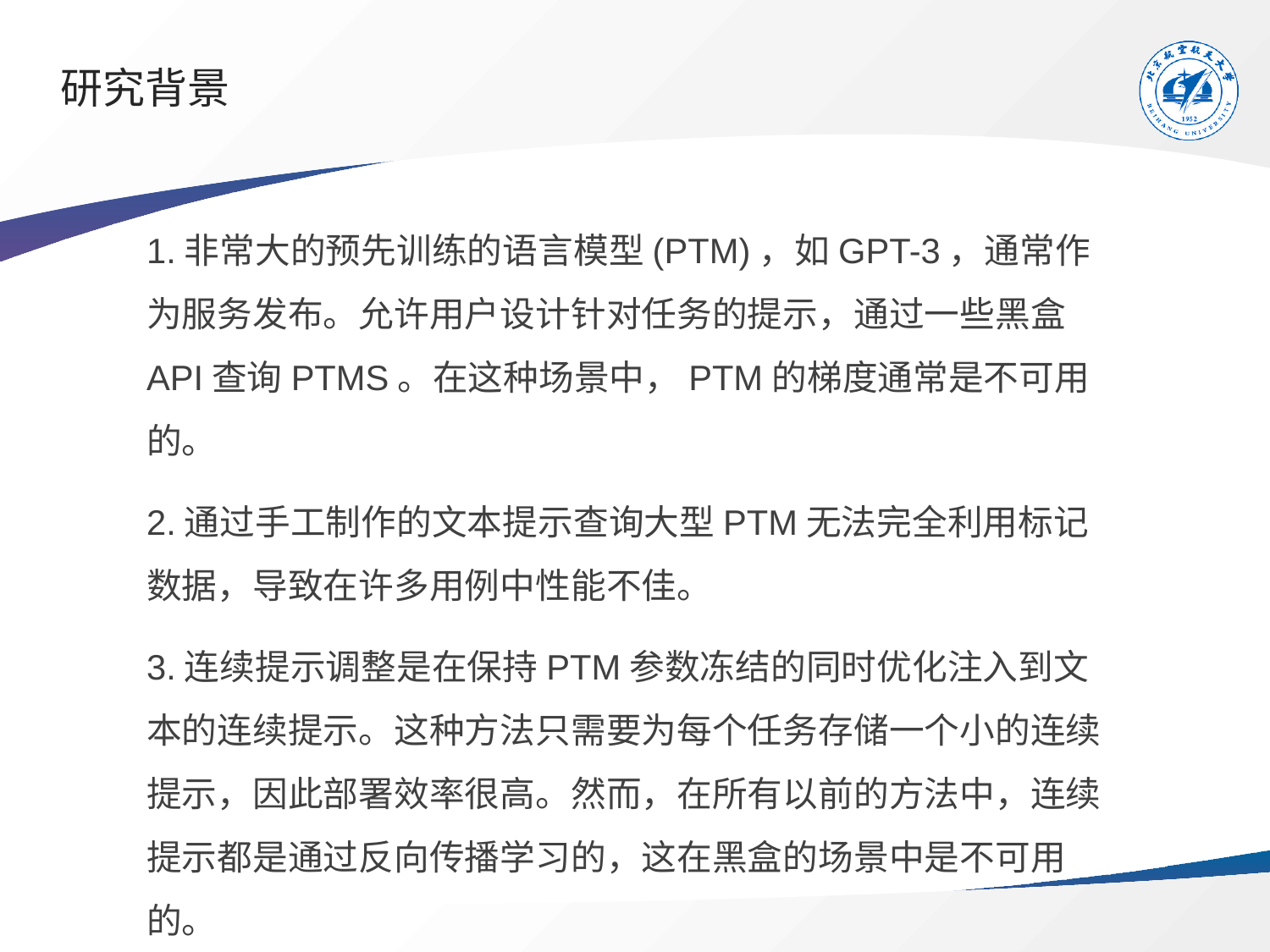

# 研究背景
1.非常大的预先训练的语言模型(PTM)，如GPT-3，通常作为服务发布。允许用户设计针对任务的提示，通过一些黑盒API查询PTMS。在这种场景中，PTM的梯度通常是不可用的。
2.通过手工制作的文本提示查询大型PTM无法完全利用标记数据，导致在许多用例中性能不佳。
3.连续提示调整是在保持PTM参数冻结的同时优化注入到文本的连续提示。这种方法只需要为每个任务存储一个小的连续提示，因此部署效率很高。然而，在所有以前的方法中，连续提示都是通过反向传播学习的，这在黑盒的场景中是不可用的。